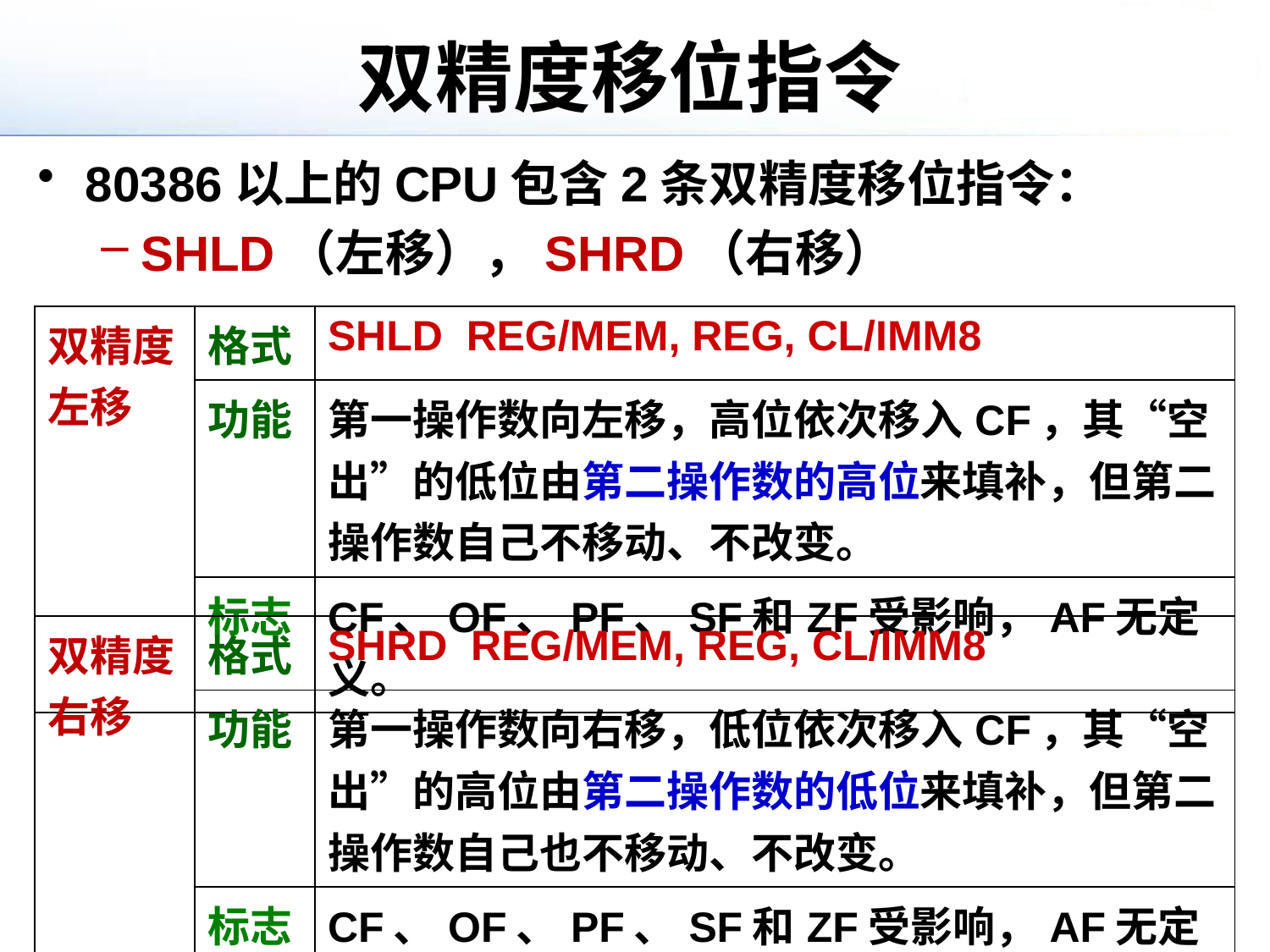

# 双精度移位指令
80386以上的CPU包含2条双精度移位指令：
SHLD（左移），SHRD（右移）
| 双精度左移 | 格式 | SHLD REG/MEM, REG, CL/IMM8 |
| --- | --- | --- |
|  | 功能 | 第一操作数向左移，高位依次移入CF，其“空出”的低位由第二操作数的高位来填补，但第二操作数自己不移动、不改变。 |
|  | 标志 | CF、OF、PF、SF和ZF受影响，AF无定义。 |
| 双精度右移 | 格式 | SHRD REG/MEM, REG, CL/IMM8 |
| --- | --- | --- |
|  | 功能 | 第一操作数向右移，低位依次移入CF，其“空出”的高位由第二操作数的低位来填补，但第二操作数自己也不移动、不改变。 |
|  | 标志 | CF、OF、PF、SF和ZF受影响，AF无定义。 |